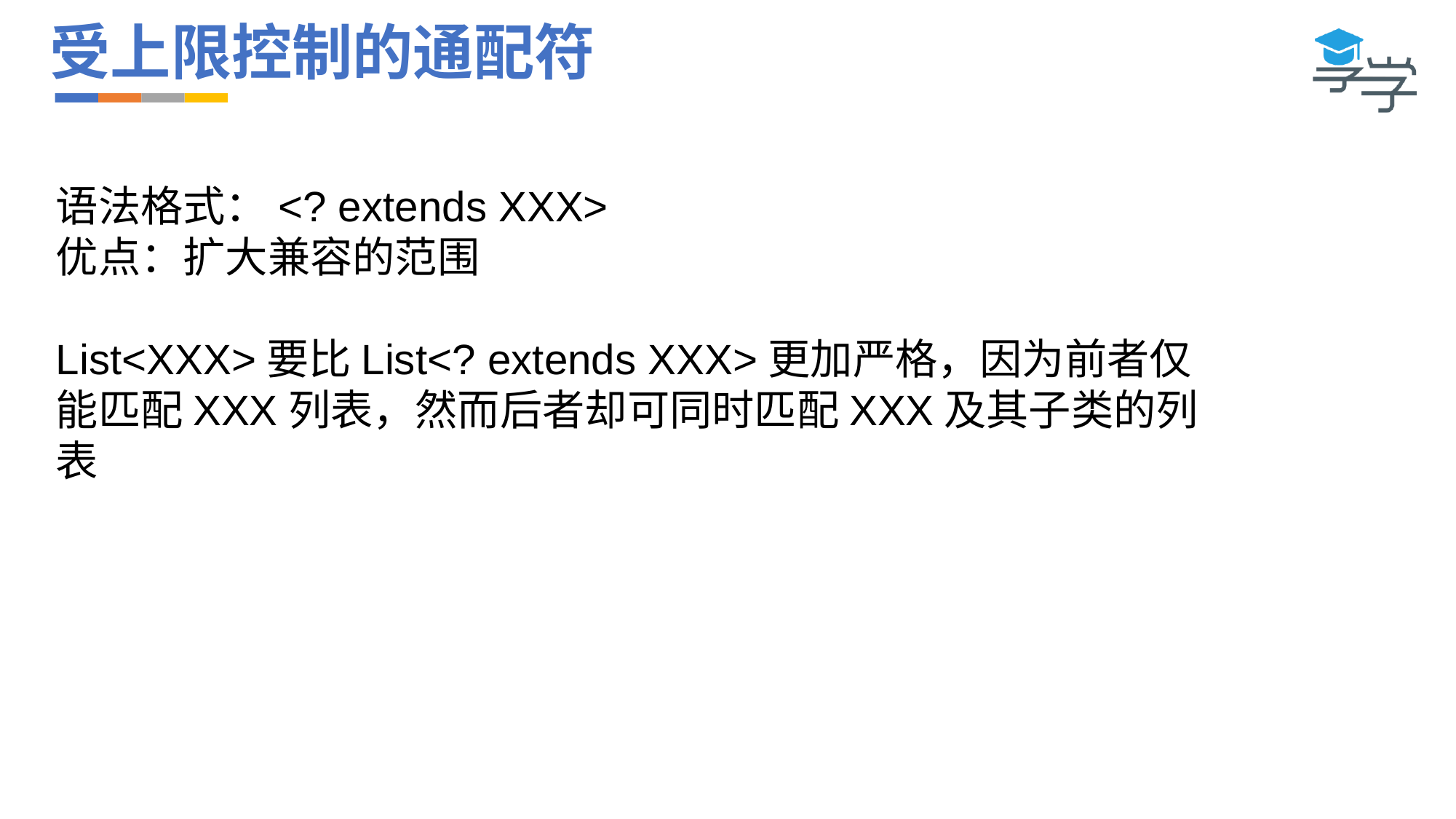

# 受上限控制的通配符
语法格式：<? extends XXX>
优点：扩大兼容的范围

List<XXX>要比List<? extends XXX>更加严格，因为前者仅能匹配XXX列表，然而后者却可同时匹配XXX及其子类的列表